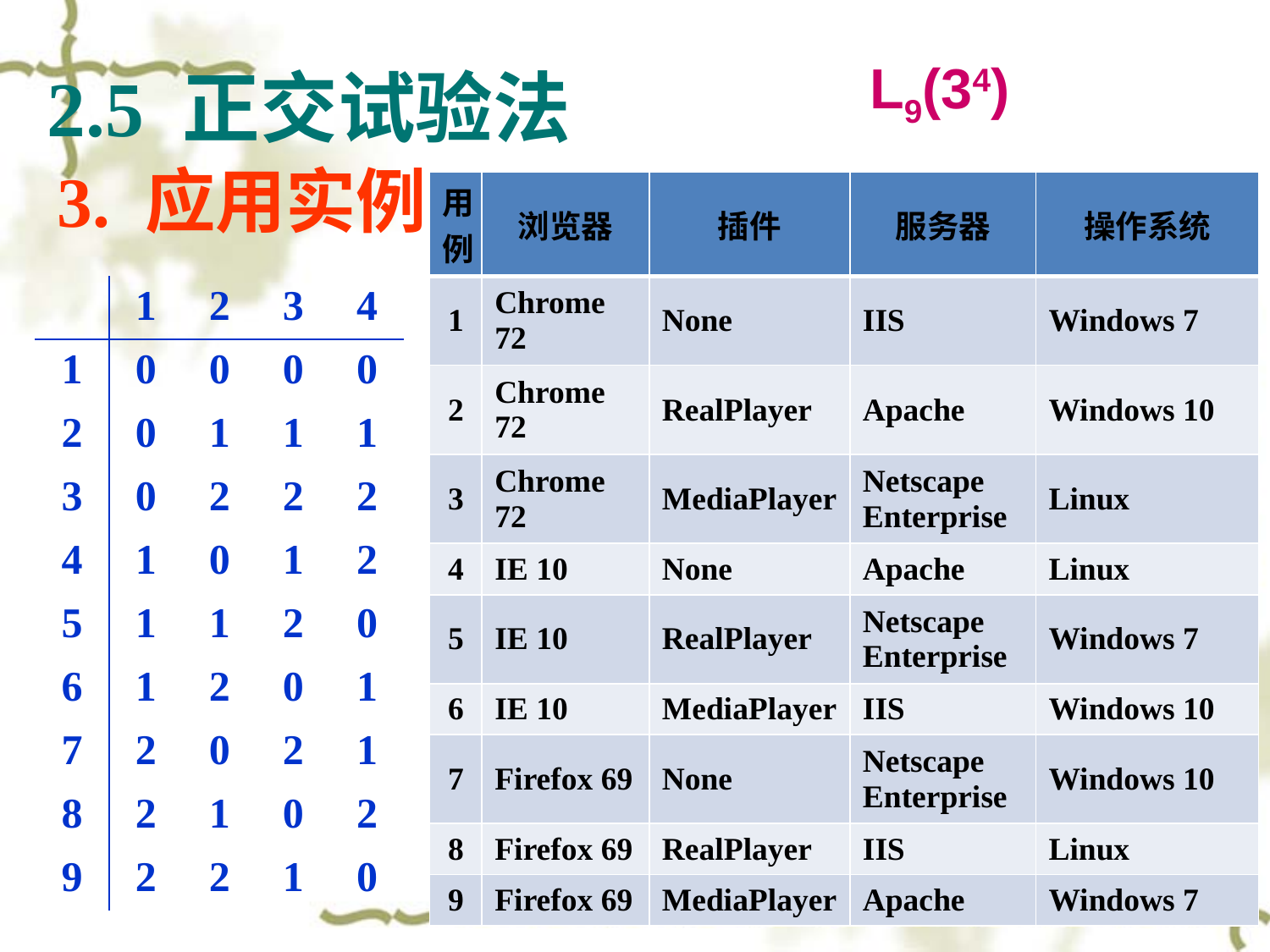

2.5 正交试验法
L9(34)
3. 应用实例
| 用例 | 浏览器 | 插件 | 服务器 | 操作系统 |
| --- | --- | --- | --- | --- |
| 1 | Chrome 72 | None | IIS | Windows 7 |
| 2 | Chrome 72 | RealPlayer | Apache | Windows 10 |
| 3 | Chrome 72 | MediaPlayer | Netscape Enterprise | Linux |
| 4 | IE 10 | None | Apache | Linux |
| 5 | IE 10 | RealPlayer | Netscape Enterprise | Windows 7 |
| 6 | IE 10 | MediaPlayer | IIS | Windows 10 |
| 7 | Firefox 69 | None | Netscape Enterprise | Windows 10 |
| 8 | Firefox 69 | RealPlayer | IIS | Linux |
| 9 | Firefox 69 | MediaPlayer | Apache | Windows 7 |
|  | 1 | 2 | 3 | 4 |
| --- | --- | --- | --- | --- |
| 1 | 0 | 0 | 0 | 0 |
| 2 | 0 | 1 | 1 | 1 |
| 3 | 0 | 2 | 2 | 2 |
| 4 | 1 | 0 | 1 | 2 |
| 5 | 1 | 1 | 2 | 0 |
| 6 | 1 | 2 | 0 | 1 |
| 7 | 2 | 0 | 2 | 1 |
| 8 | 2 | 1 | 0 | 2 |
| 9 | 2 | 2 | 1 | 0 |